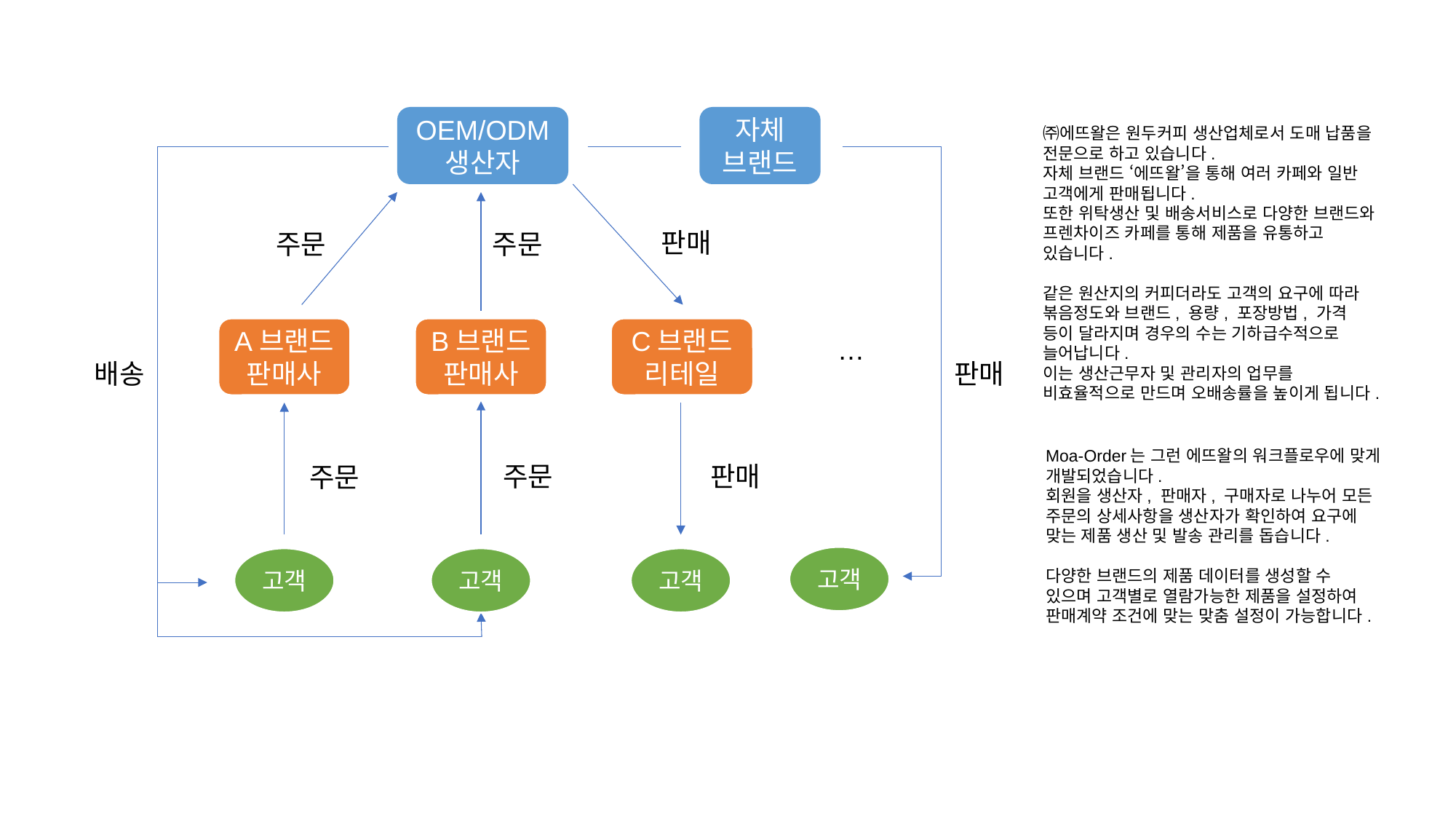

자체
브랜드
OEM/ODM
생산자
㈜에뜨왈은 원두커피 생산업체로서 도매 납품을 전문으로 하고 있습니다.
자체 브랜드 ‘에뜨왈’을 통해 여러 카페와 일반 고객에게 판매됩니다.
또한 위탁생산 및 배송서비스로 다양한 브랜드와 프렌차이즈 카페를 통해 제품을 유통하고 있습니다.

같은 원산지의 커피더라도 고객의 요구에 따라 볶음정도와 브랜드, 용량, 포장방법, 가격 등이 달라지며 경우의 수는 기하급수적으로 늘어납니다.
이는 생산근무자 및 관리자의 업무를 비효율적으로 만드며 오배송률을 높이게 됩니다.
판매
주문
주문
A브랜드
판매사
B브랜드
판매사
C브랜드
리테일
…
배송
판매
Moa-Order는 그런 에뜨왈의 워크플로우에 맞게 개발되었습니다.
회원을 생산자, 판매자, 구매자로 나누어 모든 주문의 상세사항을 생산자가 확인하여 요구에 맞는 제품 생산 및 발송 관리를 돕습니다.

다양한 브랜드의 제품 데이터를 생성할 수 있으며 고객별로 열람가능한 제품을 설정하여 판매계약 조건에 맞는 맞춤 설정이 가능합니다.
주문
판매
주문
고객
고객
고객
고객